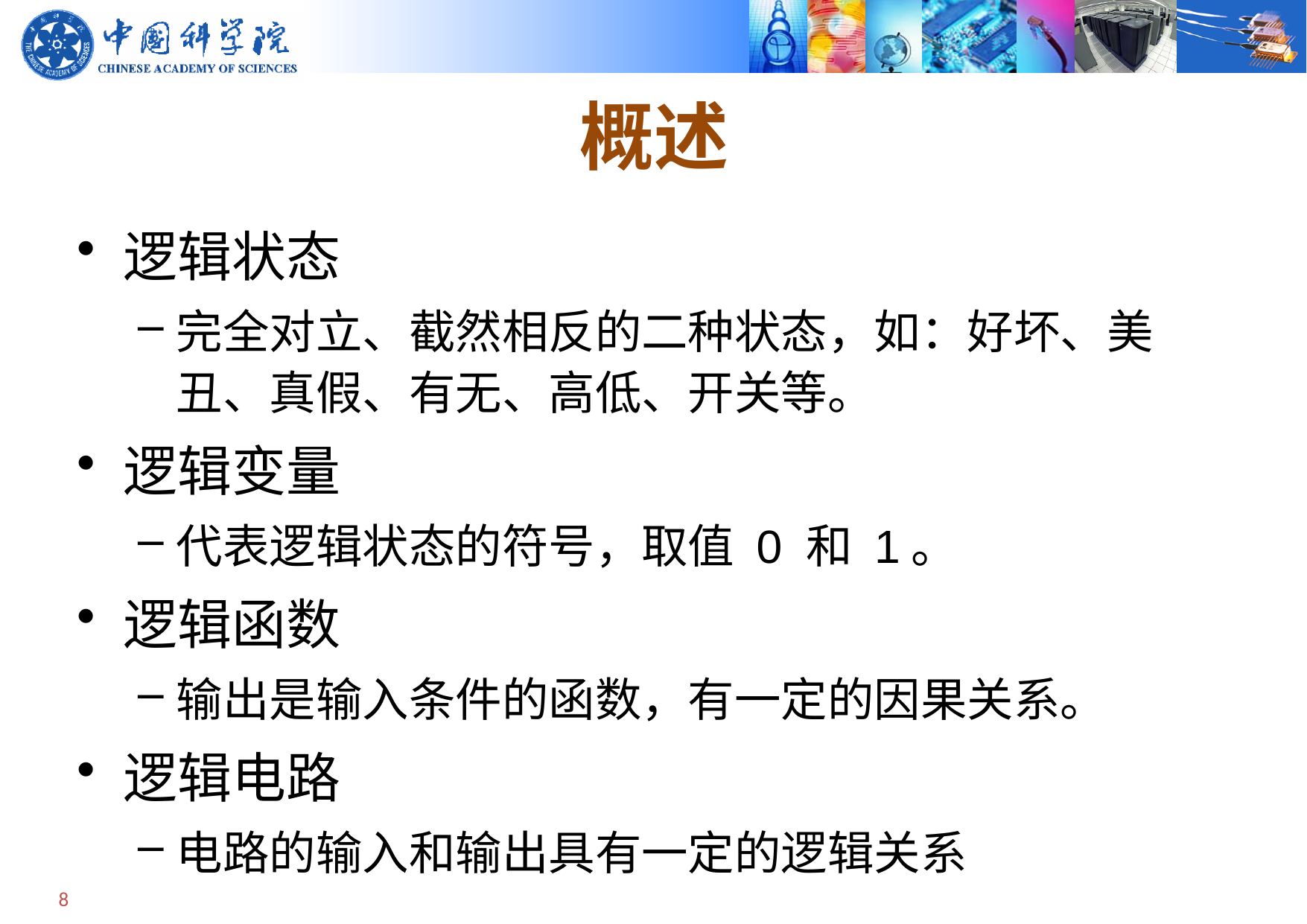

# 概述
逻辑状态
完全对立、截然相反的二种状态，如：好坏、美丑、真假、有无、高低、开关等。
逻辑变量
代表逻辑状态的符号，取值 0 和 1。
逻辑函数
输出是输入条件的函数，有一定的因果关系。
逻辑电路
电路的输入和输出具有一定的逻辑关系